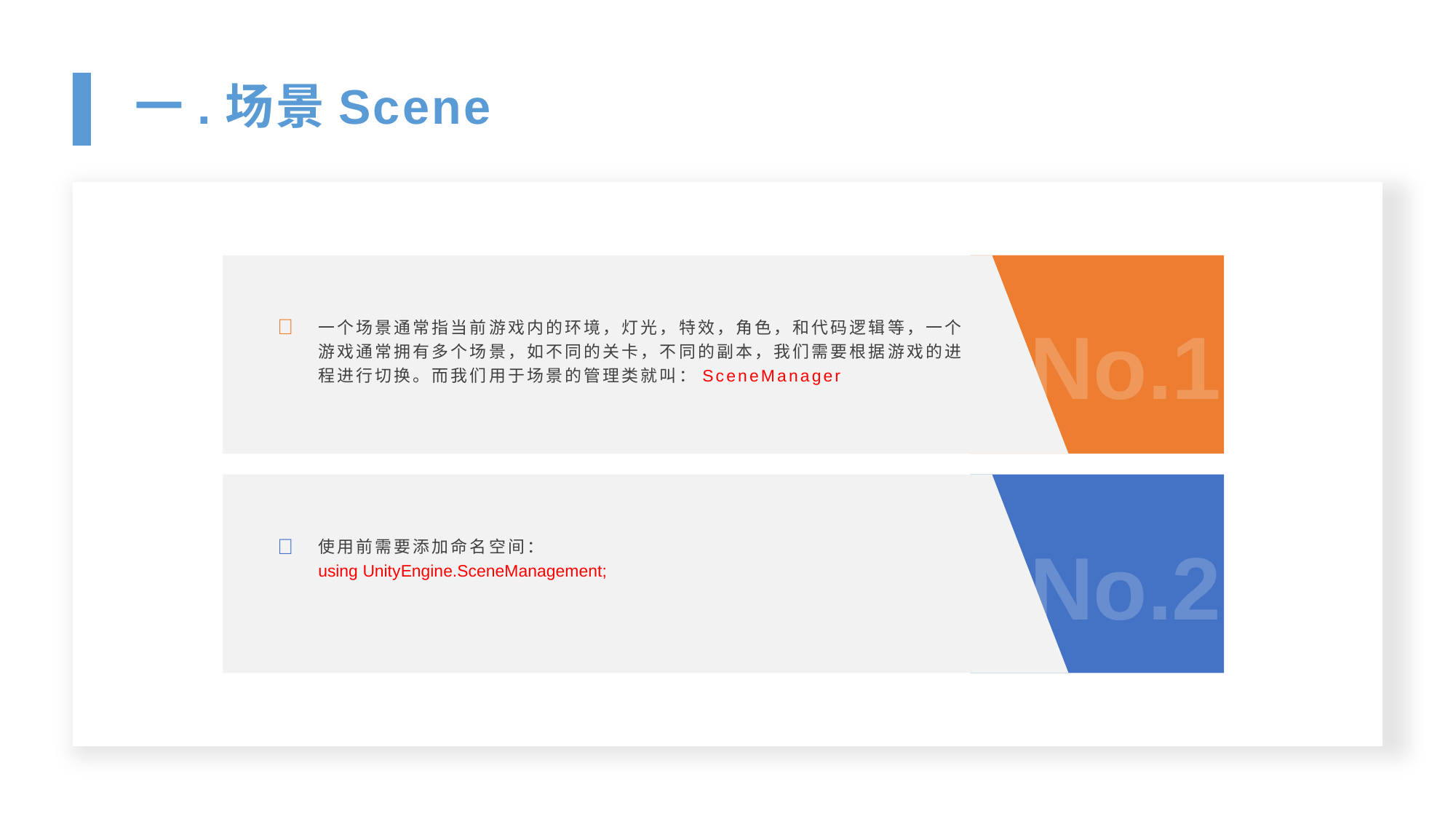

一.场景Scene

No.1
一个场景通常指当前游戏内的环境，灯光，特效，角色，和代码逻辑等，一个游戏通常拥有多个场景，如不同的关卡，不同的副本，我们需要根据游戏的进程进行切换。而我们用于场景的管理类就叫：SceneManager

No.2
使用前需要添加命名空间：
using UnityEngine.SceneManagement;